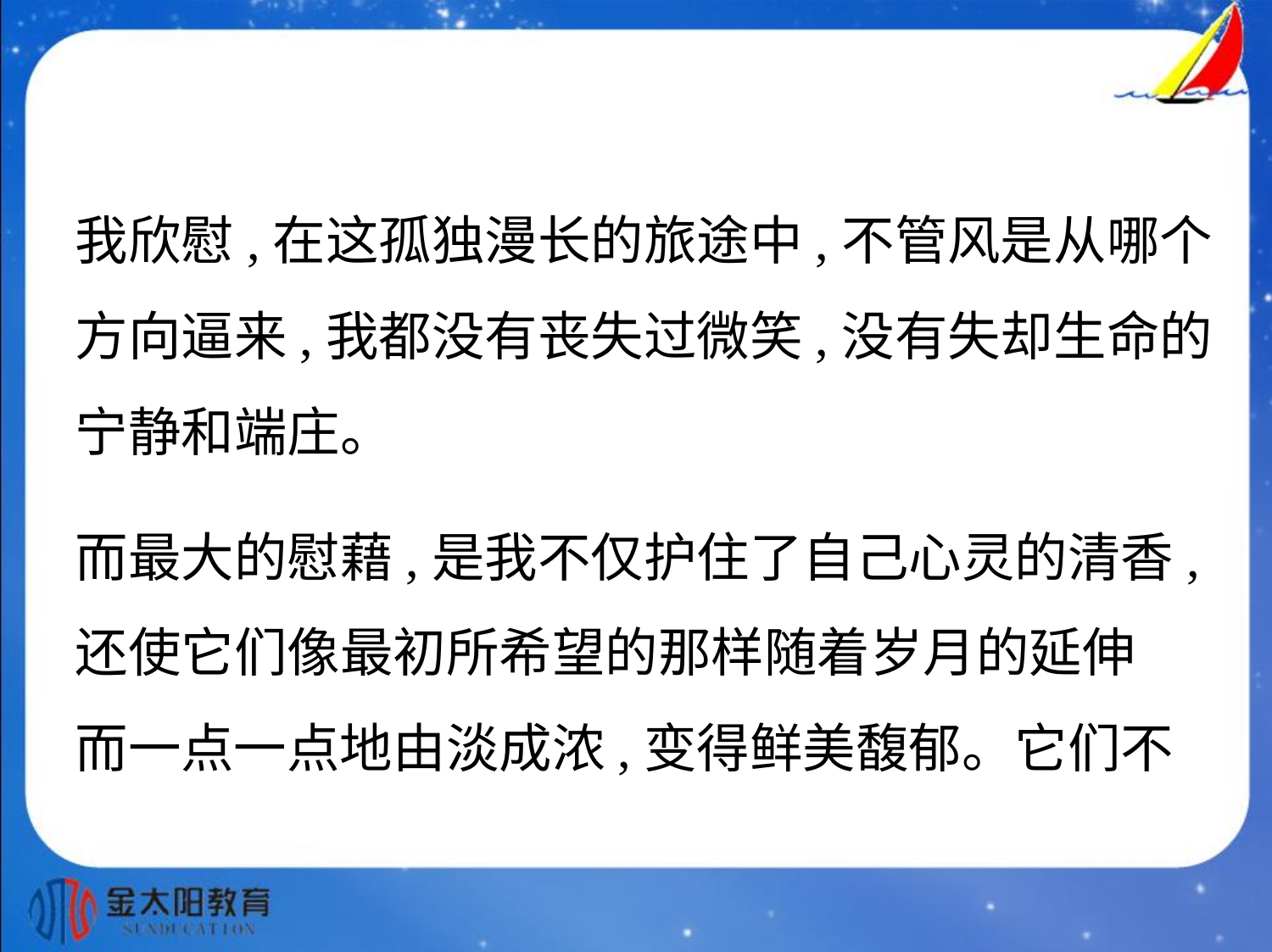

我欣慰,在这孤独漫长的旅途中,不管风是从哪个
方向逼来,我都没有丧失过微笑,没有失却生命的
宁静和端庄。
而最大的慰藉,是我不仅护住了自己心灵的清香,
还使它们像最初所希望的那样随着岁月的延伸
而一点一点地由淡成浓,变得鲜美馥郁。它们不